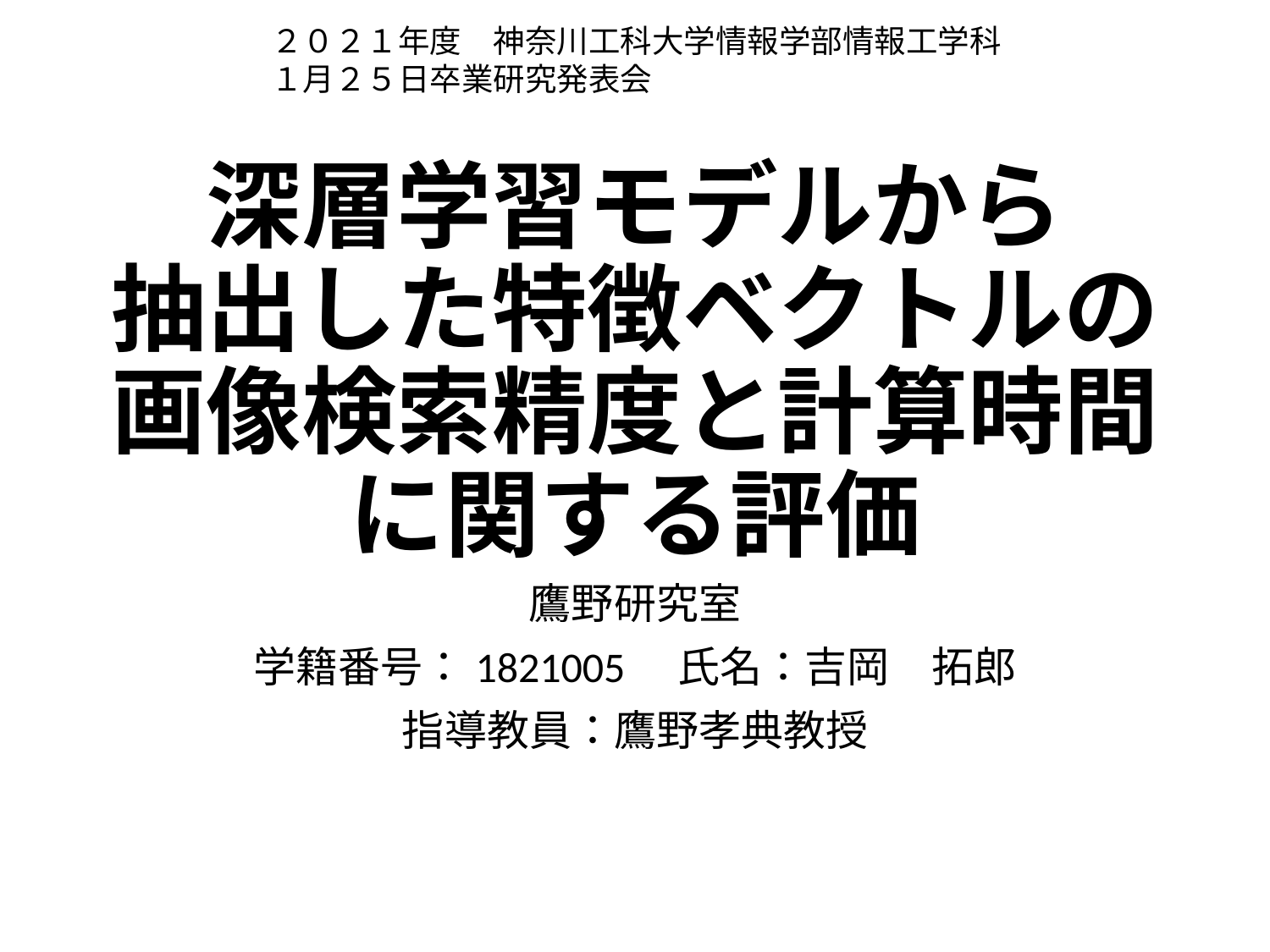

２０２１年度　神奈川工科大学情報学部情報工学科
１月２５日卒業研究発表会
# 深層学習モデルから 抽出した特徴ベクトルの 画像検索精度と計算時間に関する評価
鷹野研究室
学籍番号：1821005　氏名：吉岡　拓郎
指導教員：鷹野孝典教授